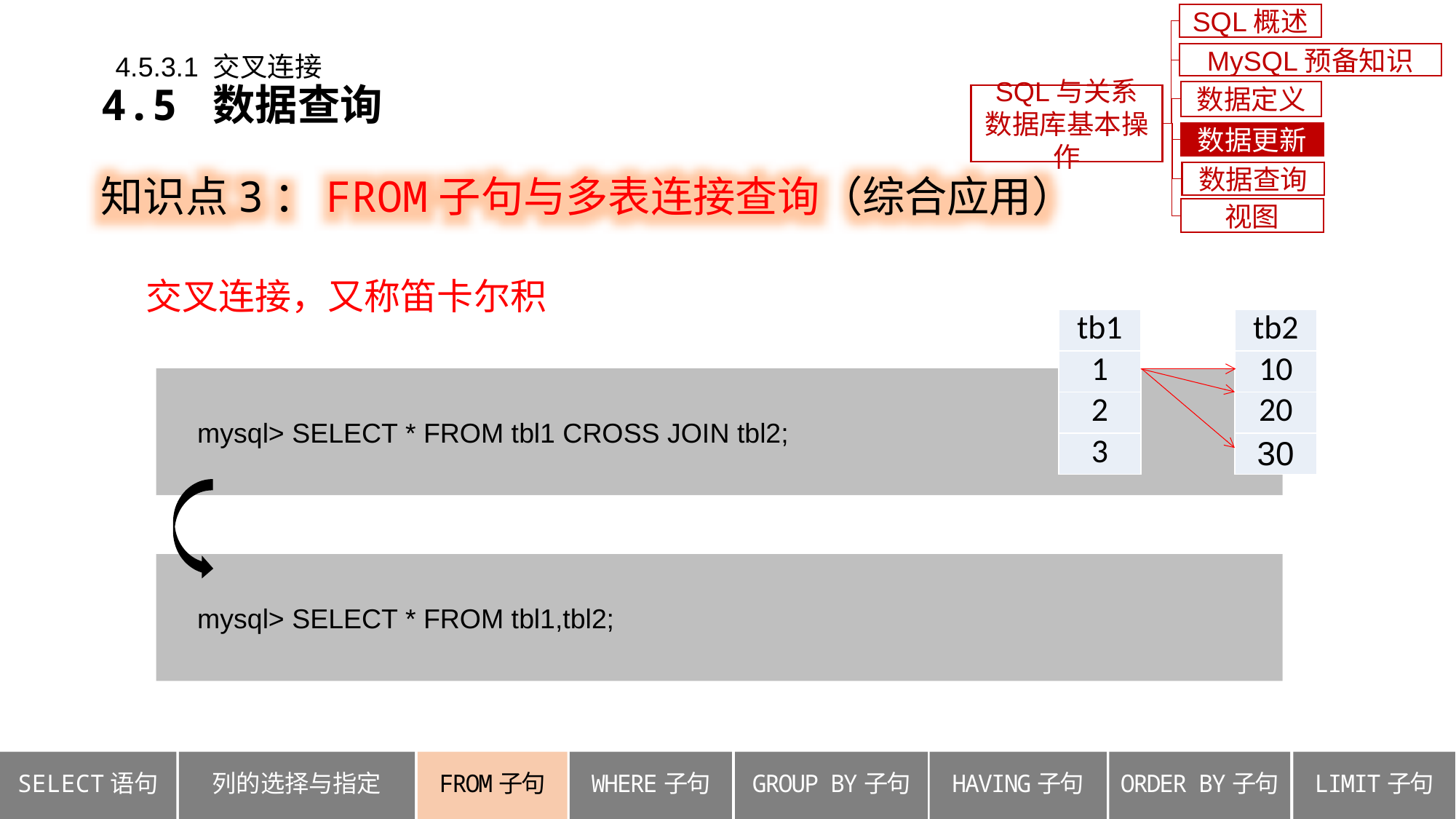

SQL概述
4.5.3.1 交叉连接
MySQL预备知识
4.5 数据查询
数据定义
SQL与关系数据库基本操作
数据更新
知识点3：FROM子句与多表连接查询（综合应用）
数据查询
视图
交叉连接，又称笛卡尔积
| tb1 |
| --- |
| 1 |
| 2 |
| 3 |
| tb2 |
| --- |
| 10 |
| 20 |
| 30 |
    mysql> SELECT * FROM tbl1 CROSS JOIN tbl2;

    mysql> SELECT * FROM tbl1,tbl2;
列的选择与指定
ORDER BY子句
SELECT语句
FROM子句
WHERE子句
GROUP BY子句
HAVING子句
LIMIT子句